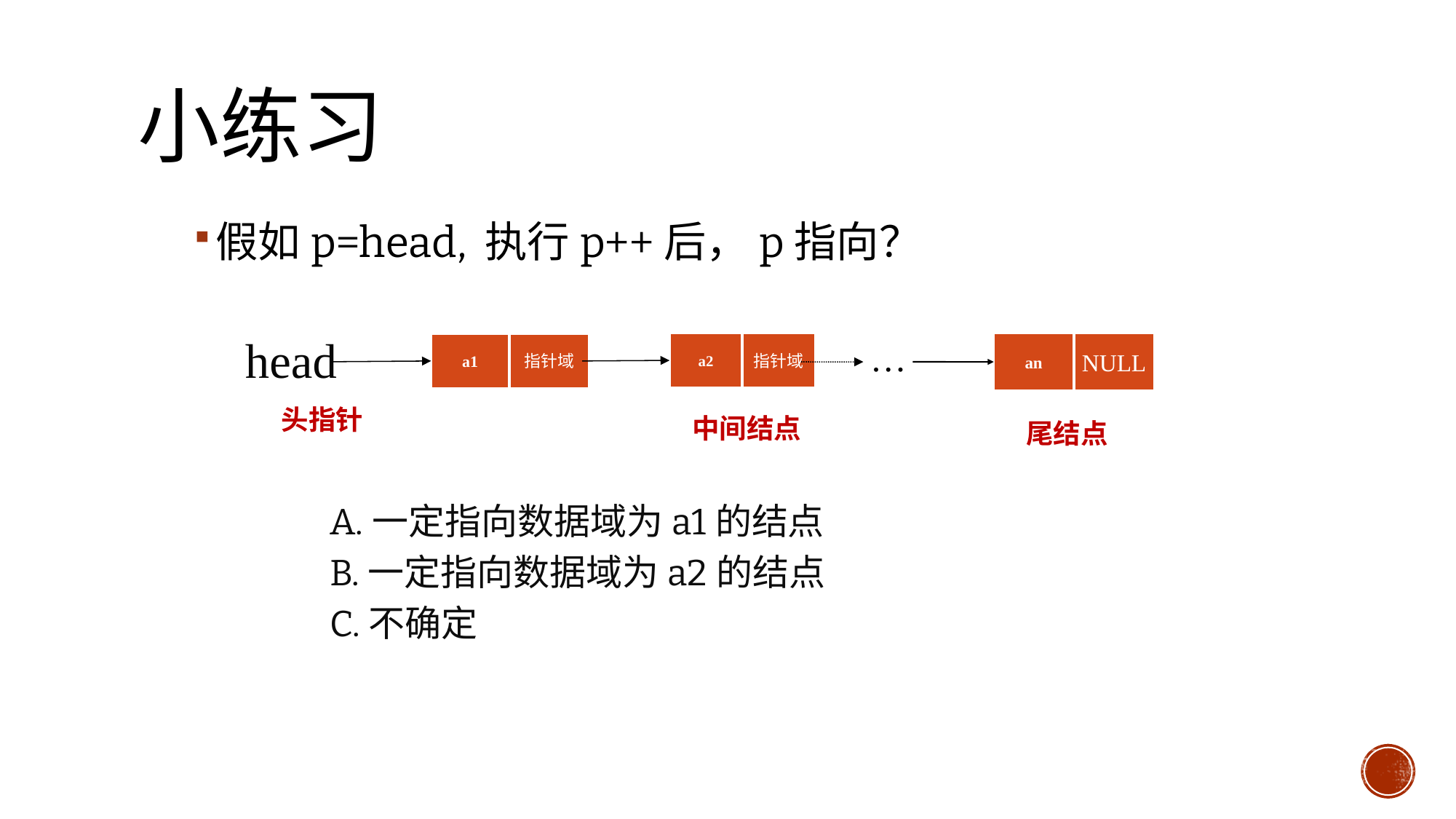

# 小练习
假如p=head, 执行p++后，p指向？
head

头指针
a1
指针域
a2
指针域

中间结点
…
an
NULL

尾结点
A.一定指向数据域为a1的结点
B.一定指向数据域为a2的结点
C.不确定